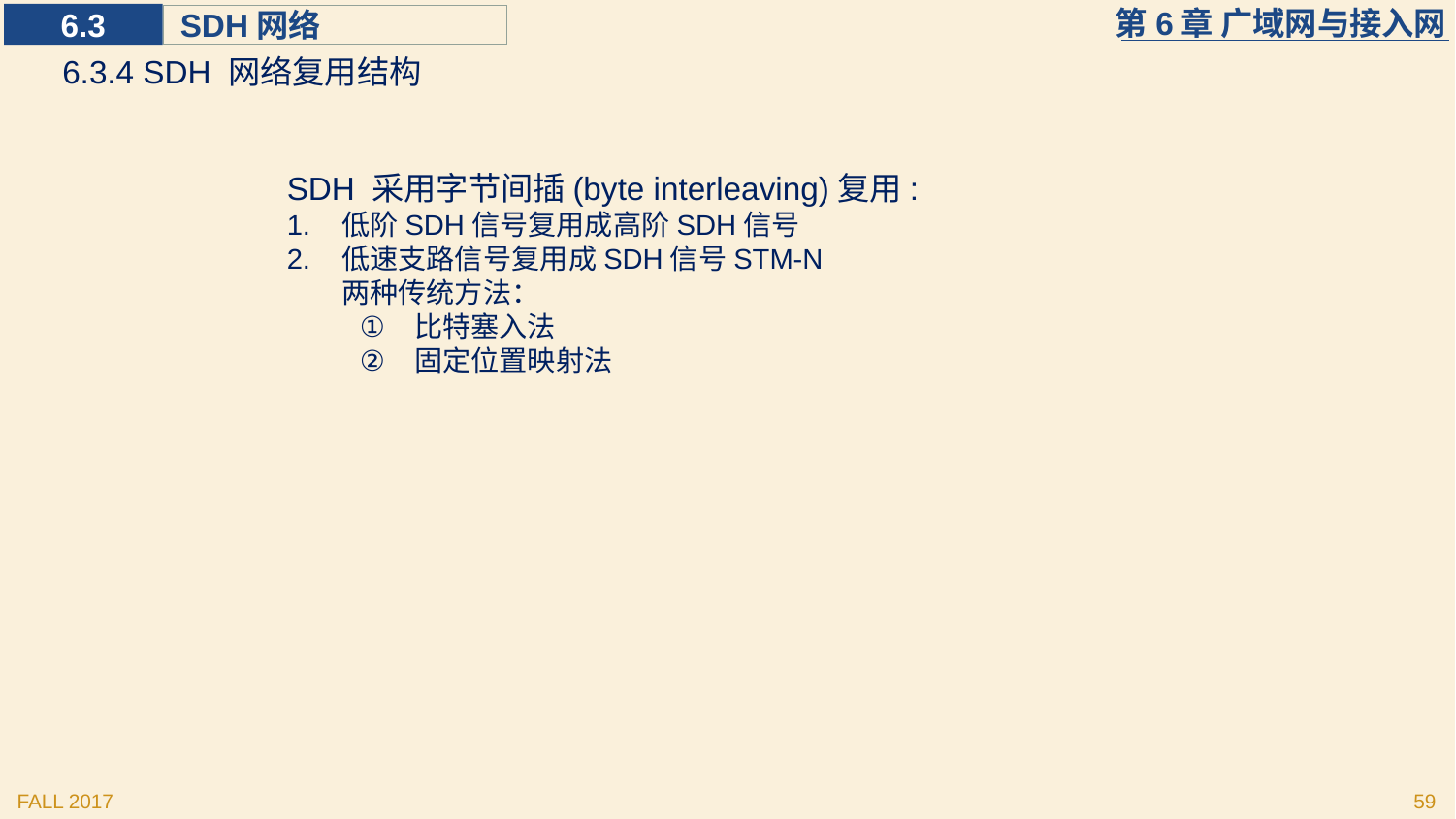

6.3.4 SDH 网络复用结构
SDH 采用字节间插(byte interleaving)复用:
低阶SDH信号复用成高阶SDH信号
低速支路信号复用成SDH信号STM-N
两种传统方法：
比特塞入法
固定位置映射法